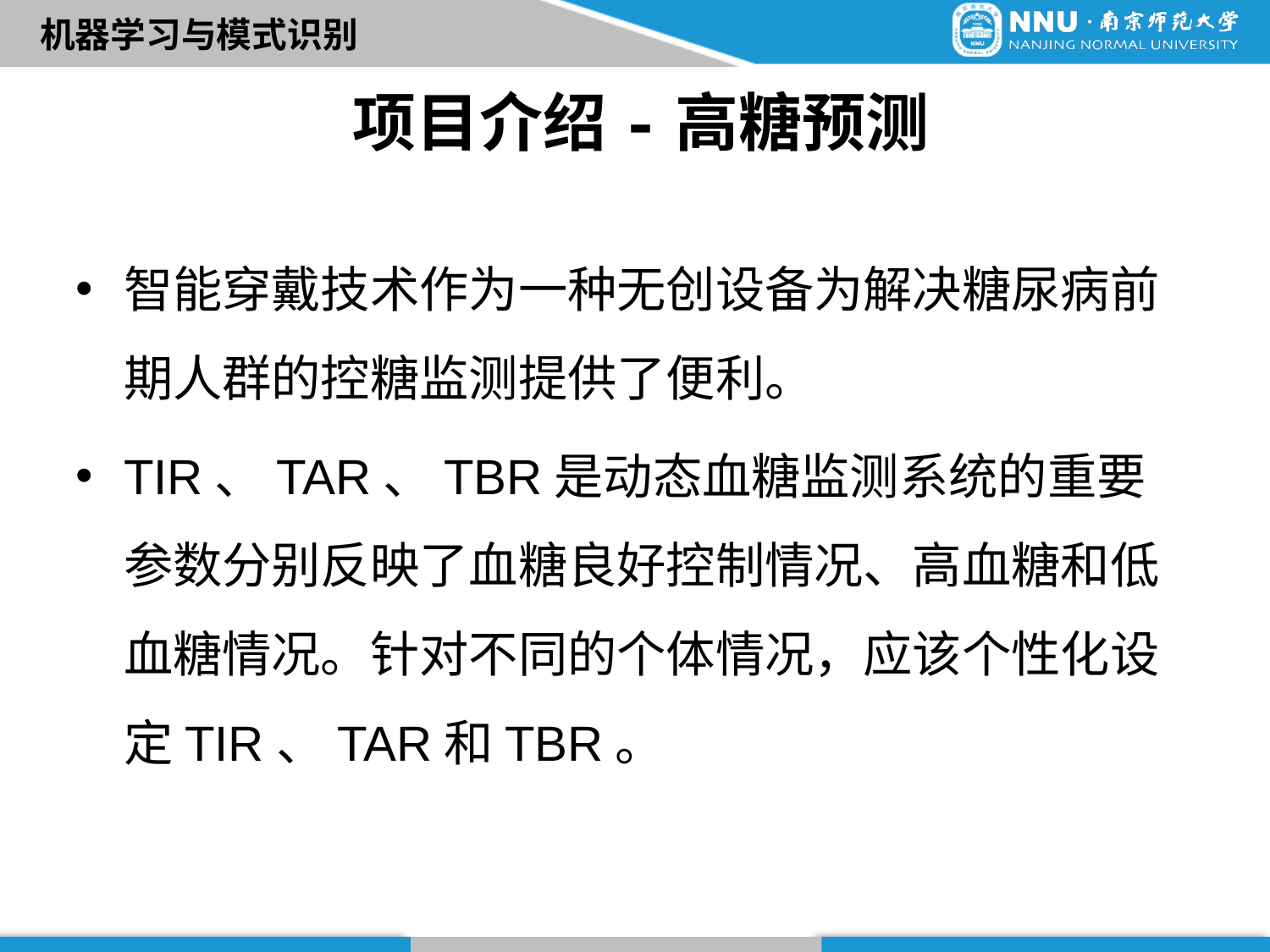

# 项目介绍-高糖预测
智能穿戴技术作为一种无创设备为解决糖尿病前期人群的控糖监测提供了便利。
TIR、TAR、TBR是动态血糖监测系统的重要参数分别反映了血糖良好控制情况、高血糖和低血糖情况。针对不同的个体情况，应该个性化设定TIR、TAR和TBR。